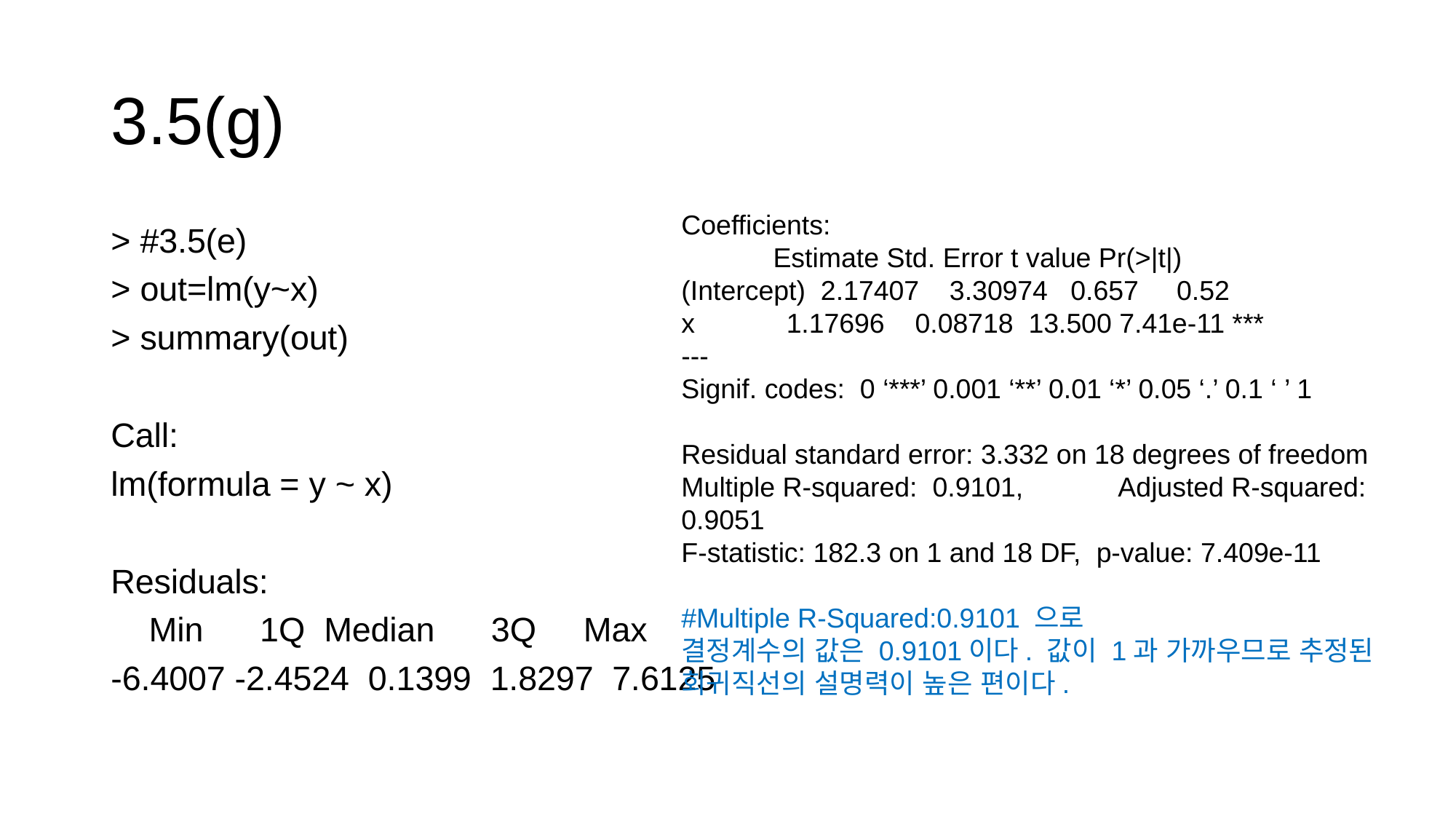

# 3.5(g)
Coefficients:
            Estimate Std. Error t value Pr(>|t|)
(Intercept)  2.17407    3.30974   0.657     0.52
x            1.17696    0.08718  13.500 7.41e-11 ***
---
Signif. codes:  0 ‘***’ 0.001 ‘**’ 0.01 ‘*’ 0.05 ‘.’ 0.1 ‘ ’ 1

Residual standard error: 3.332 on 18 degrees of freedom
Multiple R-squared:  0.9101,	Adjusted R-squared:  0.9051
F-statistic: 182.3 on 1 and 18 DF,  p-value: 7.409e-11

#Multiple R-Squared:0.9101 으로
결정계수의 값은 0.9101이다. 값이 1과 가까우므로 추정된
회귀직선의 설명력이 높은 편이다.
> #3.5(e)
> out=lm(y~x)
> summary(out)

Call:
lm(formula = y ~ x)

Residuals:
    Min      1Q  Median      3Q     Max
-6.4007 -2.4524  0.1399  1.8297  7.6125